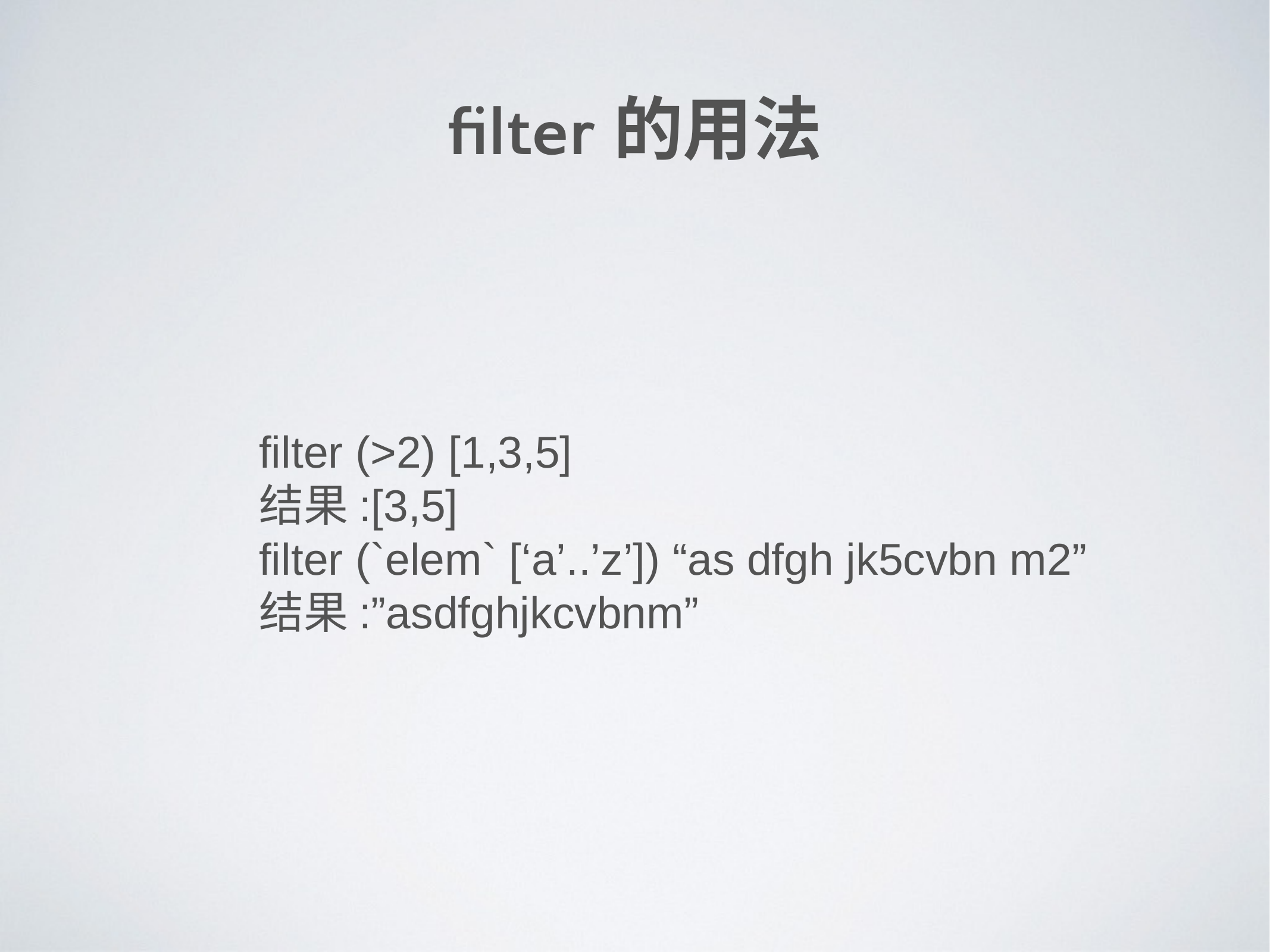

filter的用法
filter (>2) [1,3,5]
结果:[3,5]
filter (`elem` [‘a’..’z’]) “as dfgh jk5cvbn m2”
结果:”asdfghjkcvbnm”